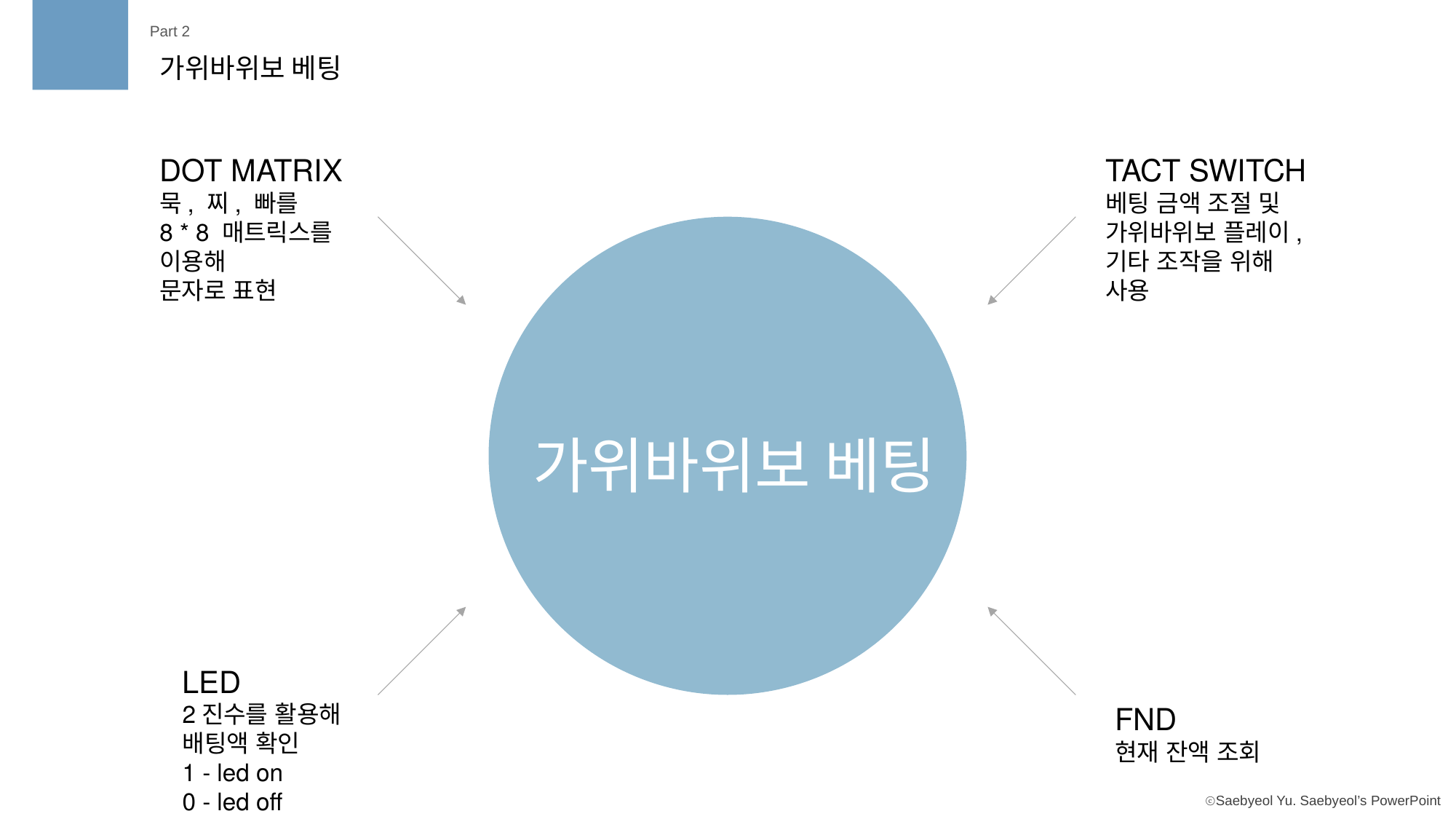

Part 2
가위바위보 베팅
DOT MATRIX
묵, 찌, 빠를
8 * 8 매트릭스를
이용해
문자로 표현
TACT SWITCH
베팅 금액 조절 및
가위바위보 플레이,
기타 조작을 위해
사용

가위바위보 베팅
LED
2진수를 활용해
배팅액 확인
1 - led on
0 - led off
FND
현재 잔액 조회